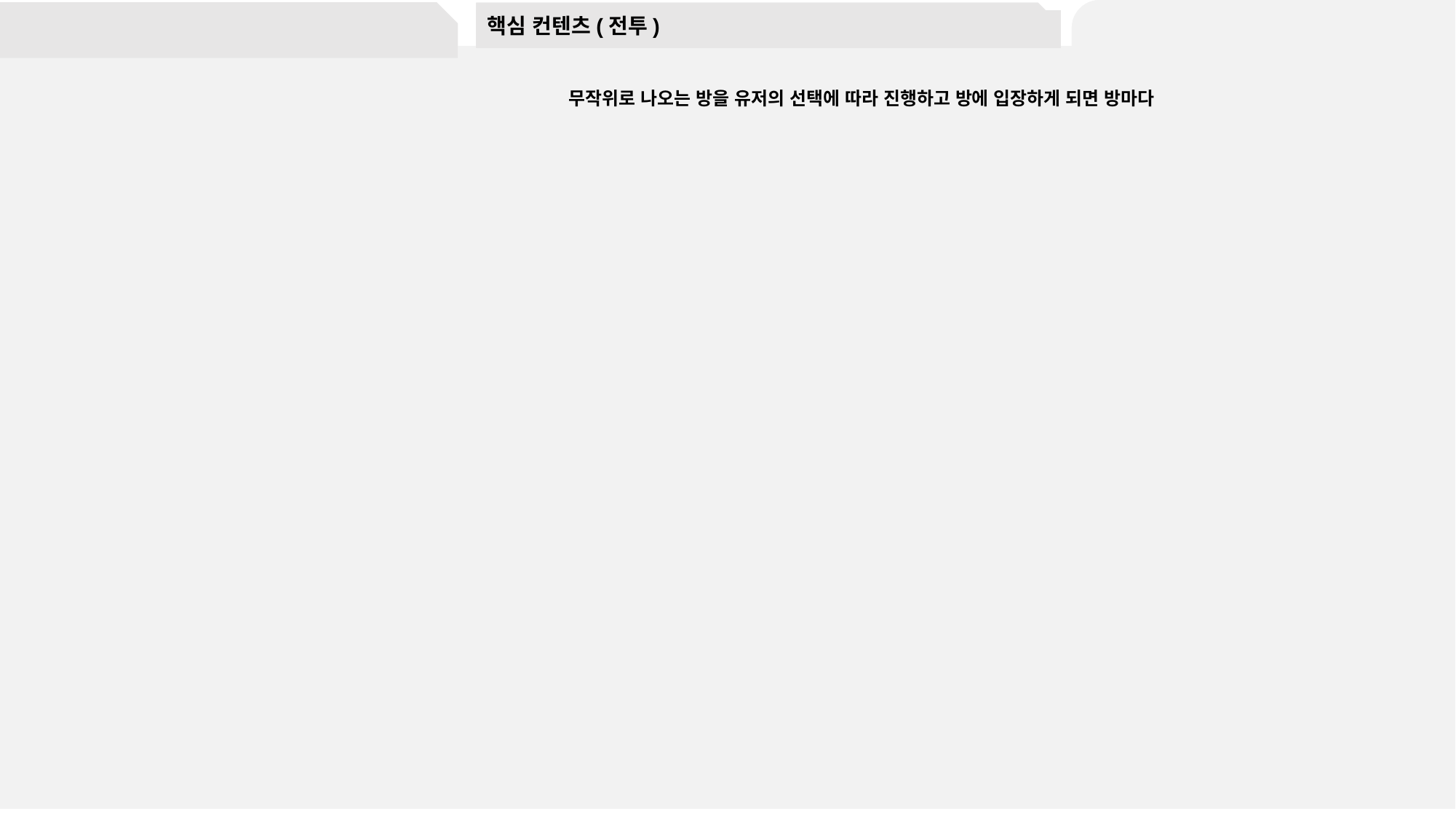

핵심 컨텐츠(전투)
#
무작위로 나오는 방을 유저의 선택에 따라 진행하고 방에 입장하게 되면 방마다